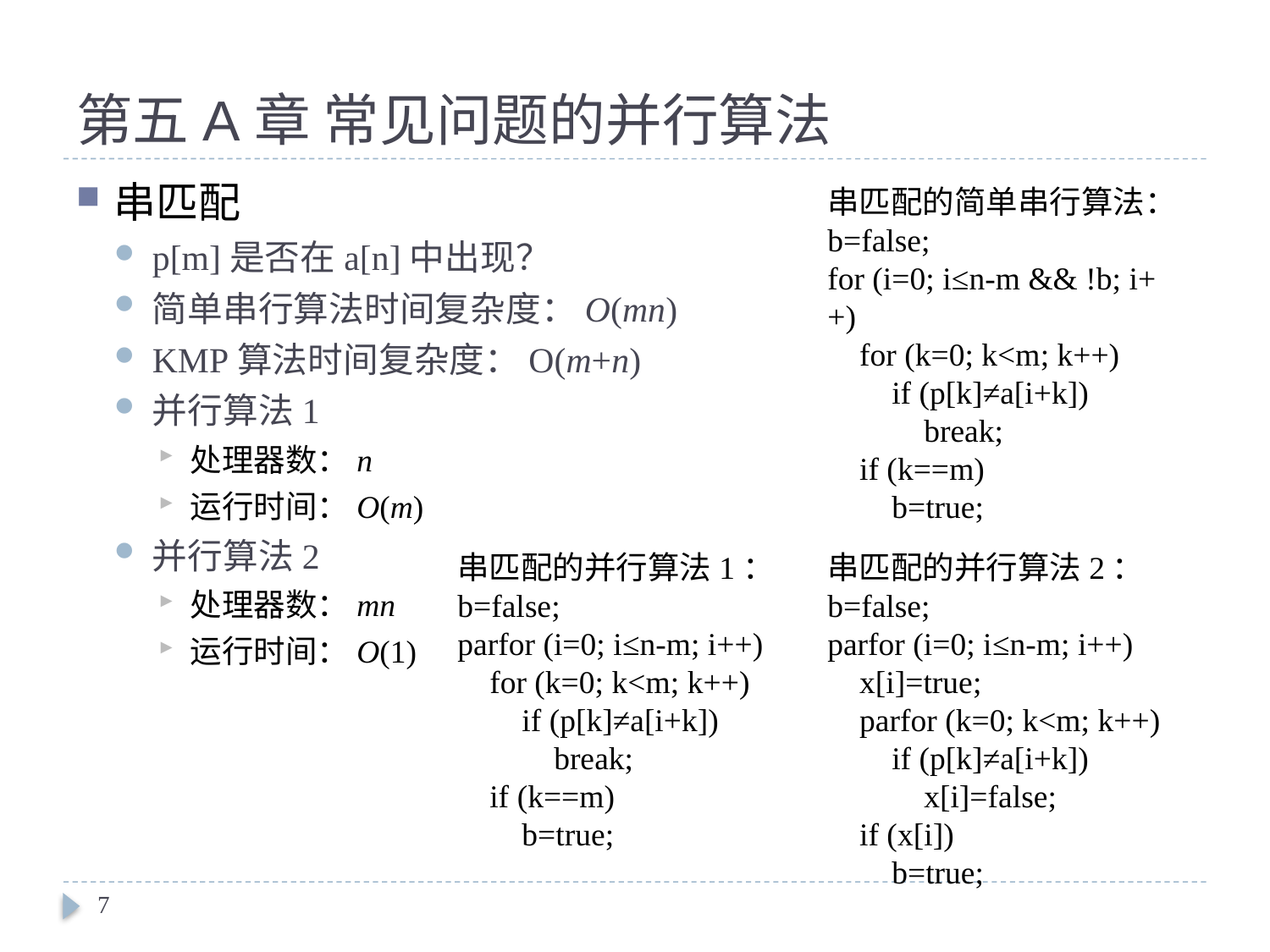

# 第五A章 常见问题的并行算法
串匹配
p[m]是否在a[n]中出现？
简单串行算法时间复杂度：O(mn)
KMP算法时间复杂度：O(m+n)
并行算法1
处理器数：n
运行时间：O(m)
并行算法2
处理器数：mn
运行时间：O(1)
串匹配的简单串行算法：
b=false;
for (i=0; i≤n-m && !b; i++)
    for (k=0; k<m; k++)
        if (p[k]≠a[i+k])
            break;
    if (k==m)
        b=true;
串匹配的并行算法1：
b=false;
parfor (i=0; i≤n-m; i++)
    for (k=0; k<m; k++)
        if (p[k]≠a[i+k])
            break;
    if (k==m)
        b=true;
串匹配的并行算法2：
b=false;
parfor (i=0; i≤n-m; i++)
    x[i]=true;
    parfor (k=0; k<m; k++)
        if (p[k]≠a[i+k])
            x[i]=false;
    if (x[i])
        b=true;
7